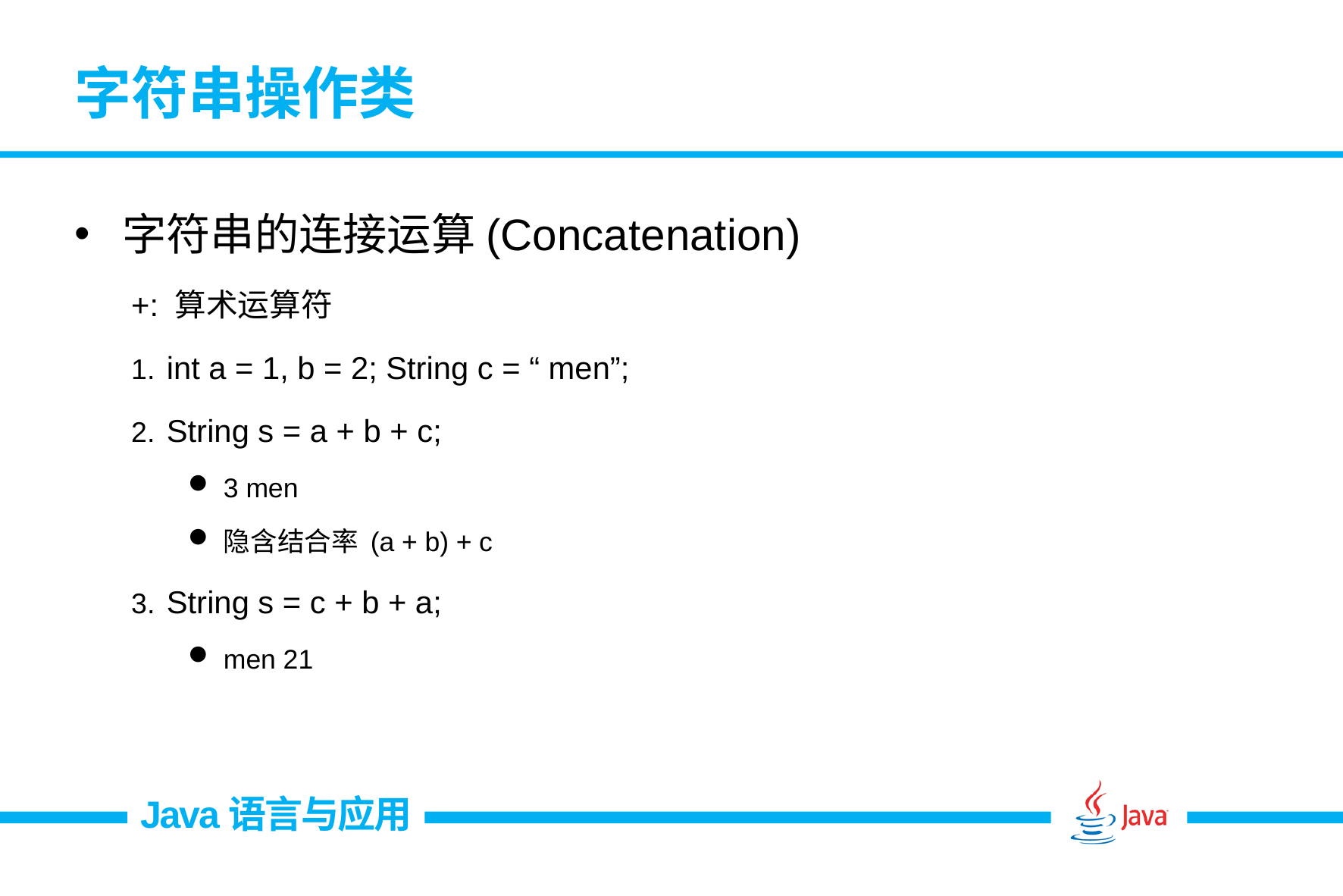

# 字符串操作类
字符串的连接运算(Concatenation)
+: 算术运算符
int a = 1, b = 2; String c = “ men”;
String s = a + b + c;
3 men
隐含结合率 (a + b) + c
String s = c + b + a;
men 21